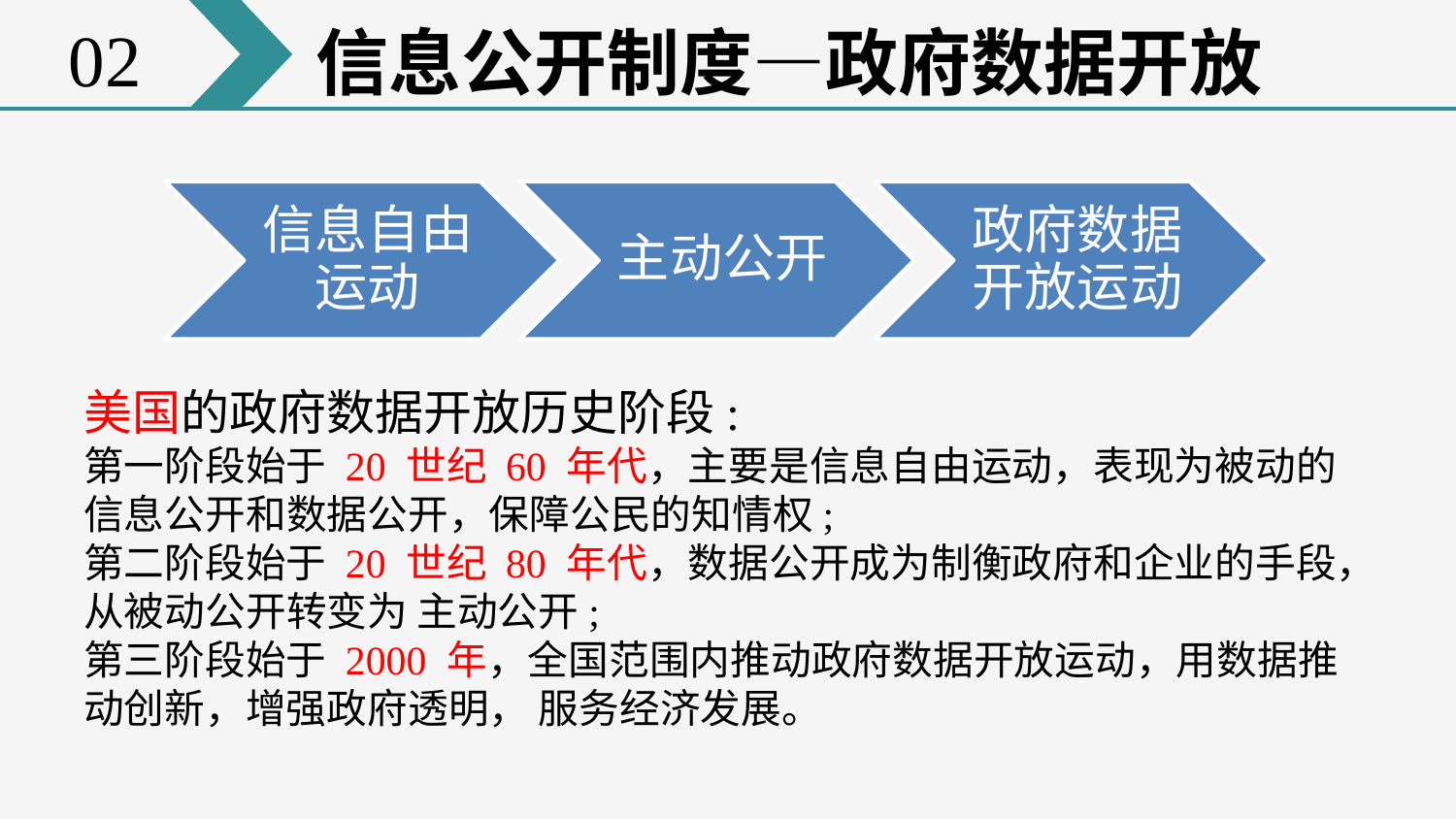

02
信息公开制度—政府数据开放
信息自由运动
主动公开
政府数据开放运动
美国的政府数据开放历史阶段:
第一阶段始于 20 世纪 60 年代，主要是信息自由运动，表现为被动的信息公开和数据公开，保障公民的知情权;
第二阶段始于 20 世纪 80 年代，数据公开成为制衡政府和企业的手段，从被动公开转变为 主动公开;
第三阶段始于 2000 年，全国范围内推动政府数据开放运动，用数据推动创新，增强政府透明， 服务经济发展。